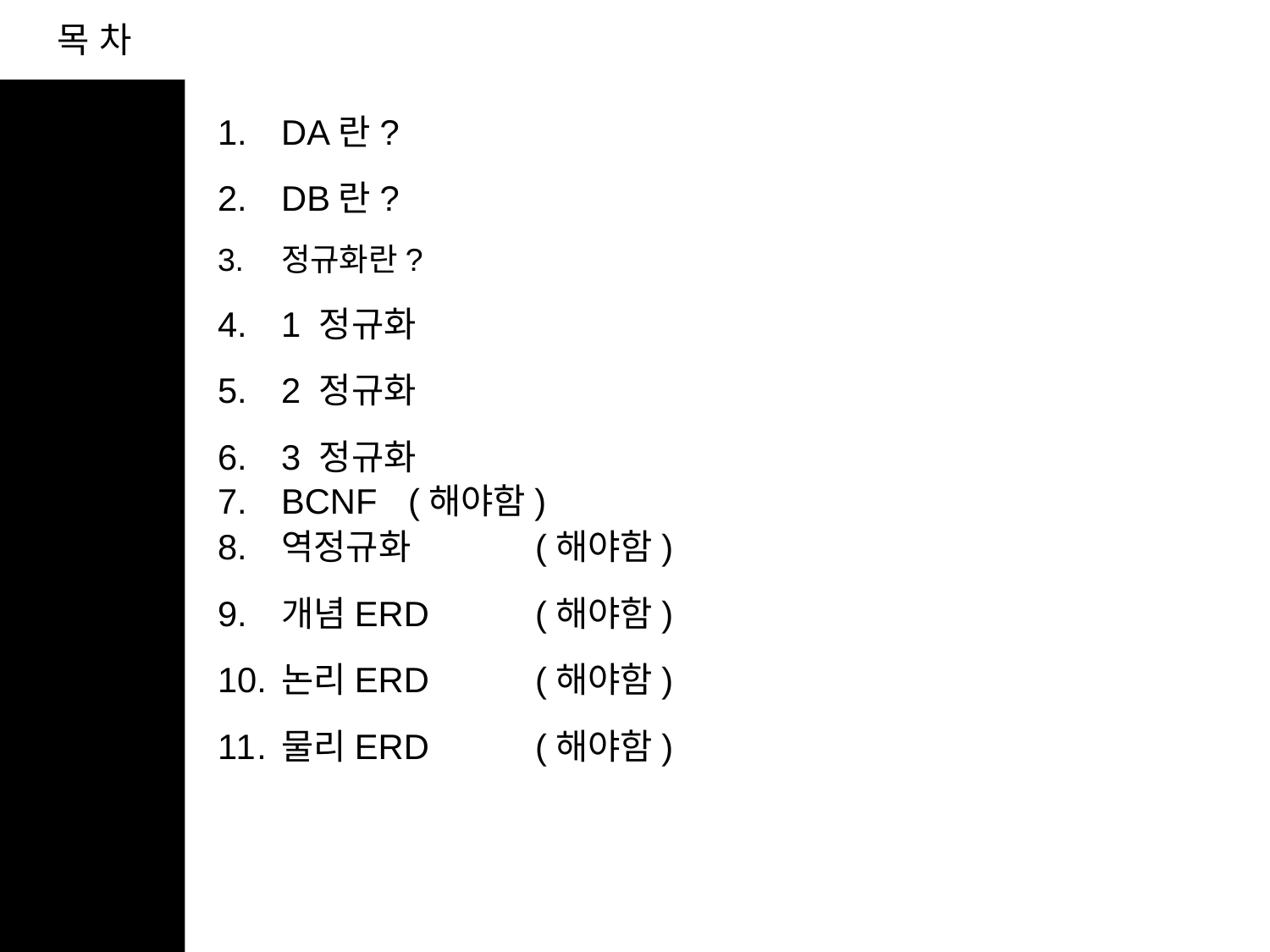

# 목 차
DA란?
DB란?
정규화란?
1 정규화
2 정규화
3 정규화
BCNF	(해야함)
역정규화	(해야함)
개념ERD	(해야함)
논리ERD	(해야함)
물리ERD	(해야함)